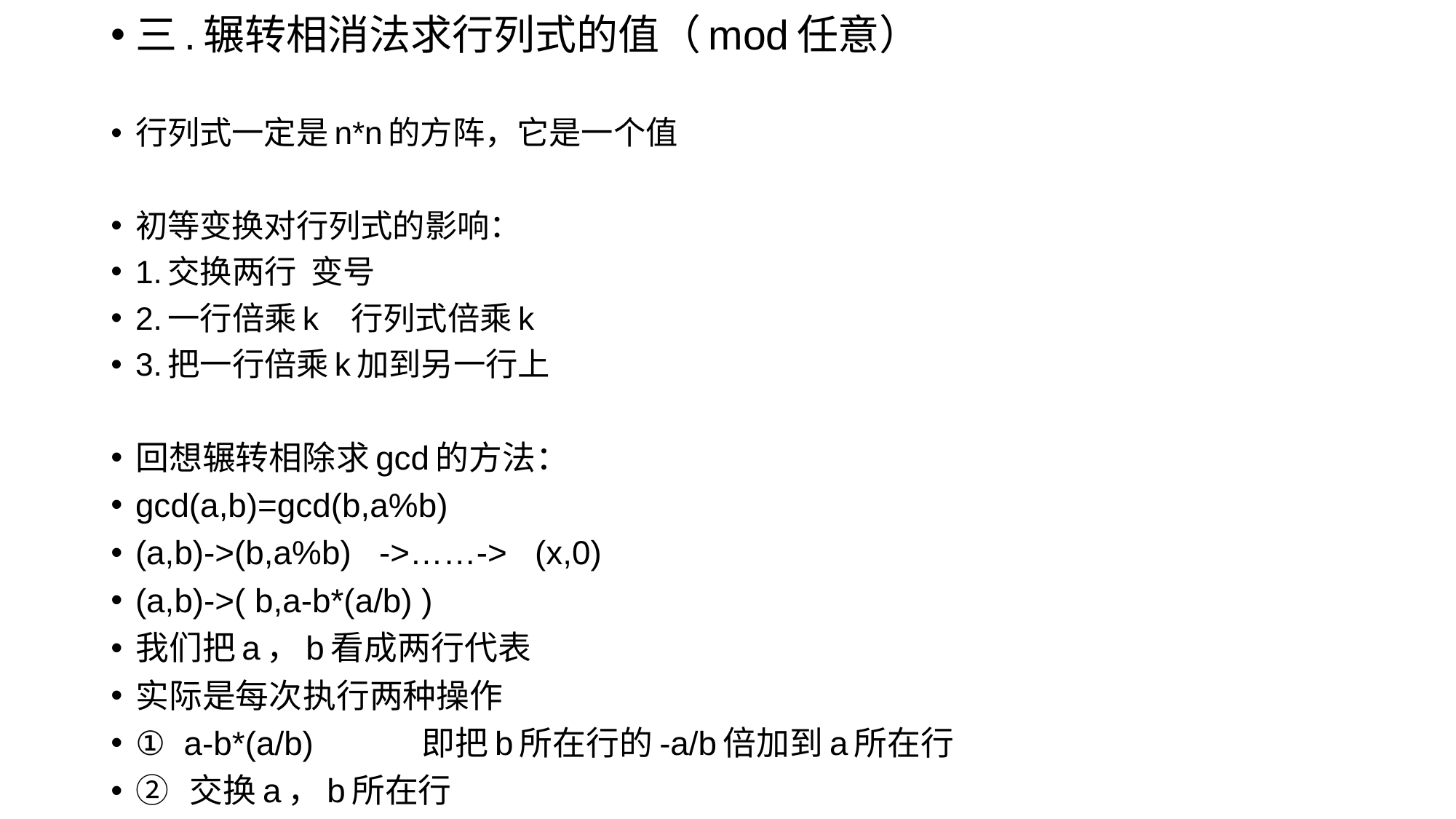

三.辗转相消法求行列式的值（mod任意）

行列式一定是n*n的方阵，它是一个值

初等变换对行列式的影响：
1.交换两行  变号
2.一行倍乘k   行列式倍乘k
3.把一行倍乘k加到另一行上

回想辗转相除求gcd的方法：
gcd(a,b)=gcd(b,a%b)
(a,b)->(b,a%b)   ->……->   (x,0)
(a,b)->( b,a-b*(a/b) )
我们把a，b看成两行代表
实际是每次执行两种操作
①  a-b*(a/b)           即把b所在行的-a/b倍加到a所在行
②  交换a，b所在行